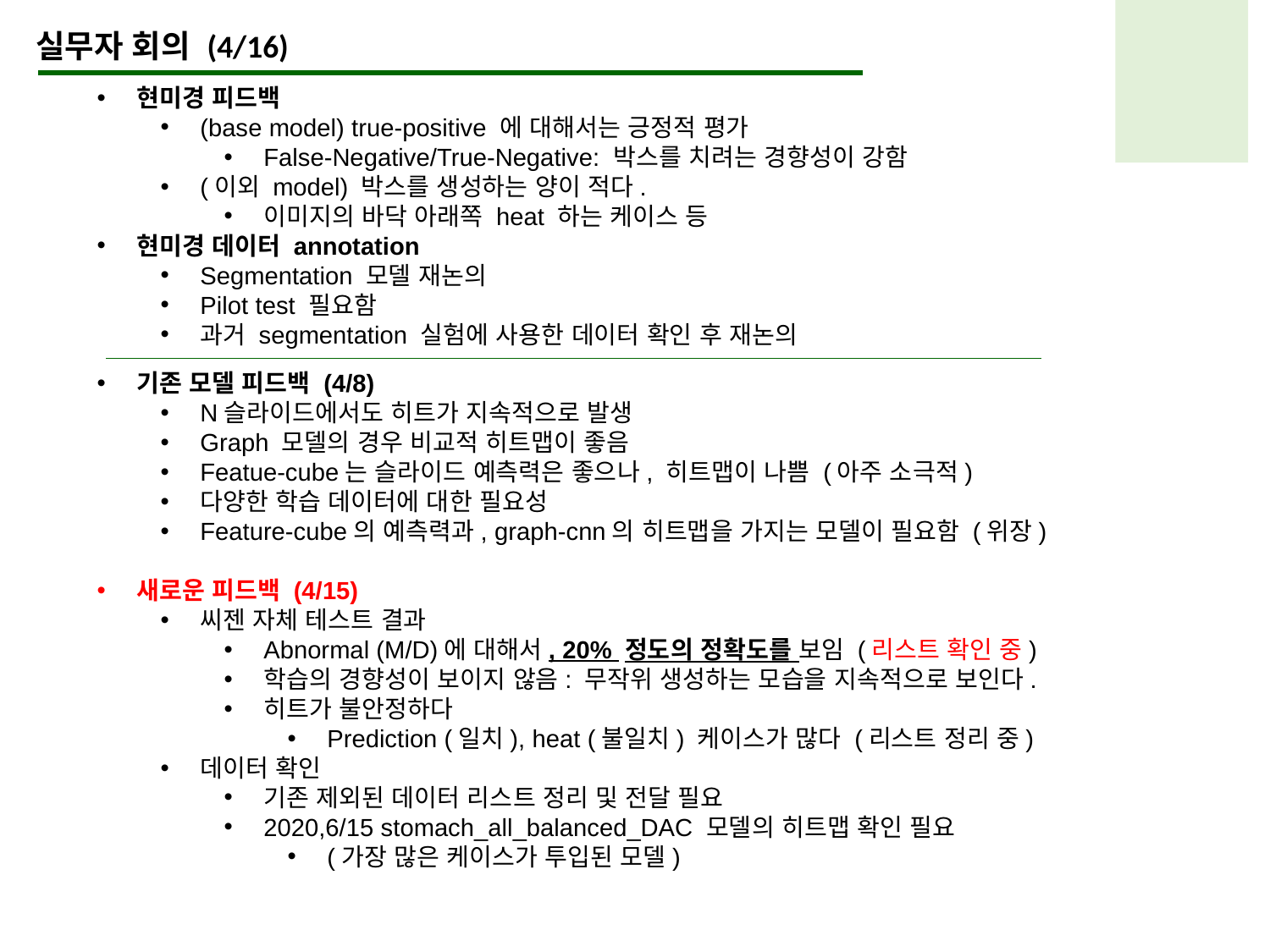

실무자 회의 (4/16)
현미경 피드백
(base model) true-positive 에 대해서는 긍정적 평가
False-Negative/True-Negative: 박스를 치려는 경향성이 강함
(이외 model) 박스를 생성하는 양이 적다.
이미지의 바닥 아래쪽 heat 하는 케이스 등
현미경 데이터 annotation
Segmentation 모델 재논의
Pilot test 필요함
과거 segmentation 실험에 사용한 데이터 확인 후 재논의

기존 모델 피드백 (4/8)
N슬라이드에서도 히트가 지속적으로 발생
Graph 모델의 경우 비교적 히트맵이 좋음
Featue-cube는 슬라이드 예측력은 좋으나, 히트맵이 나쁨 (아주 소극적)
다양한 학습 데이터에 대한 필요성
Feature-cube의 예측력과, graph-cnn의 히트맵을 가지는 모델이 필요함 (위장)

새로운 피드백 (4/15)
씨젠 자체 테스트 결과
Abnormal (M/D)에 대해서, 20% 정도의 정확도를 보임 (리스트 확인 중)
학습의 경향성이 보이지 않음: 무작위 생성하는 모습을 지속적으로 보인다.
히트가 불안정하다
Prediction (일치), heat (불일치) 케이스가 많다 (리스트 정리 중)
데이터 확인
기존 제외된 데이터 리스트 정리 및 전달 필요
2020,6/15 stomach_all_balanced_DAC 모델의 히트맵 확인 필요
(가장 많은 케이스가 투입된 모델)